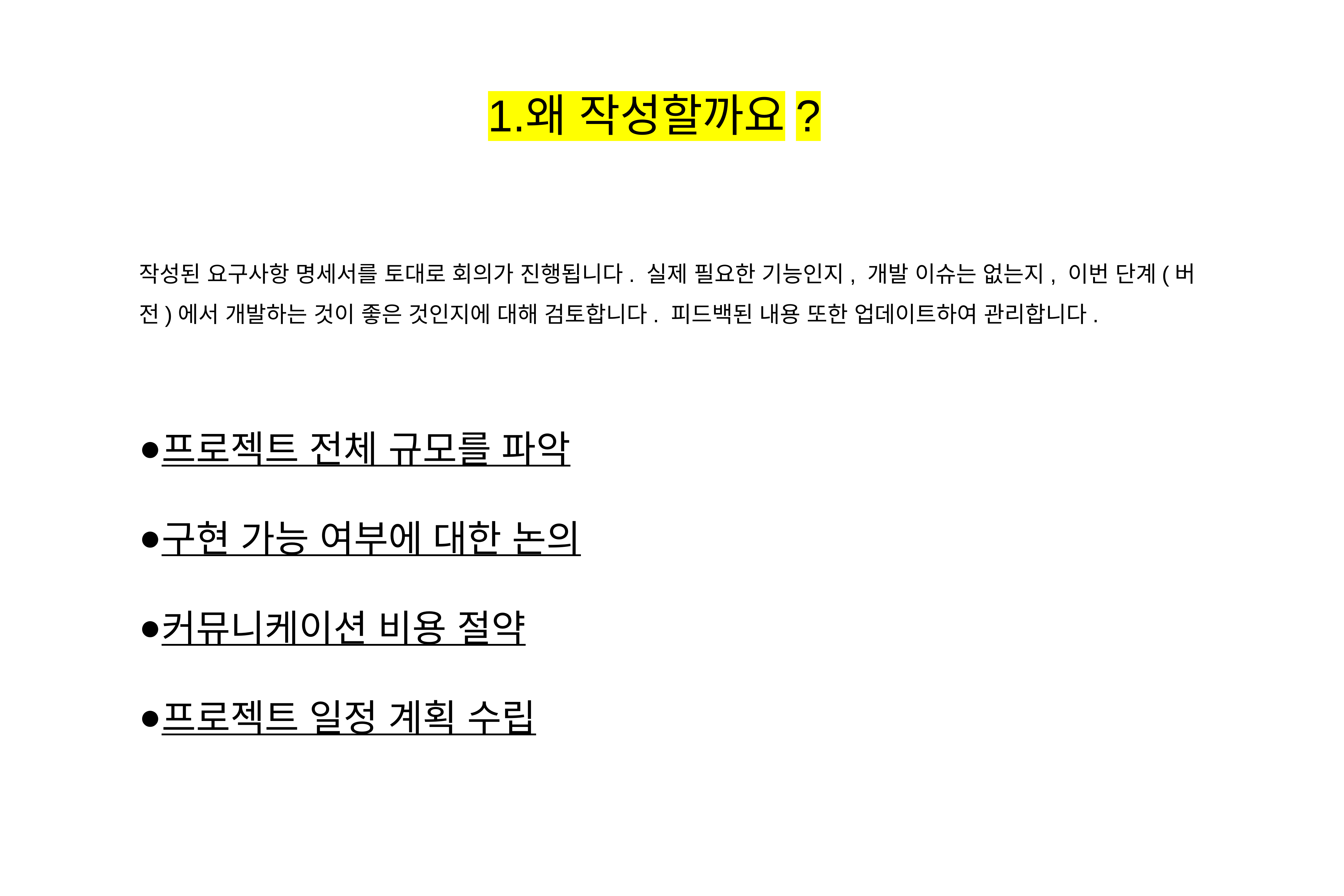

왜 작성할까요?
작성된 요구사항 명세서를 토대로 회의가 진행됩니다. 실제 필요한 기능인지, 개발 이슈는 없는지, 이번 단계(버전)에서 개발하는 것이 좋은 것인지에 대해 검토합니다. 피드백된 내용 또한 업데이트하여 관리합니다.

프로젝트 전체 규모를 파악
구현 가능 여부에 대한 논의
커뮤니케이션 비용 절약
프로젝트 일정 계획 수립